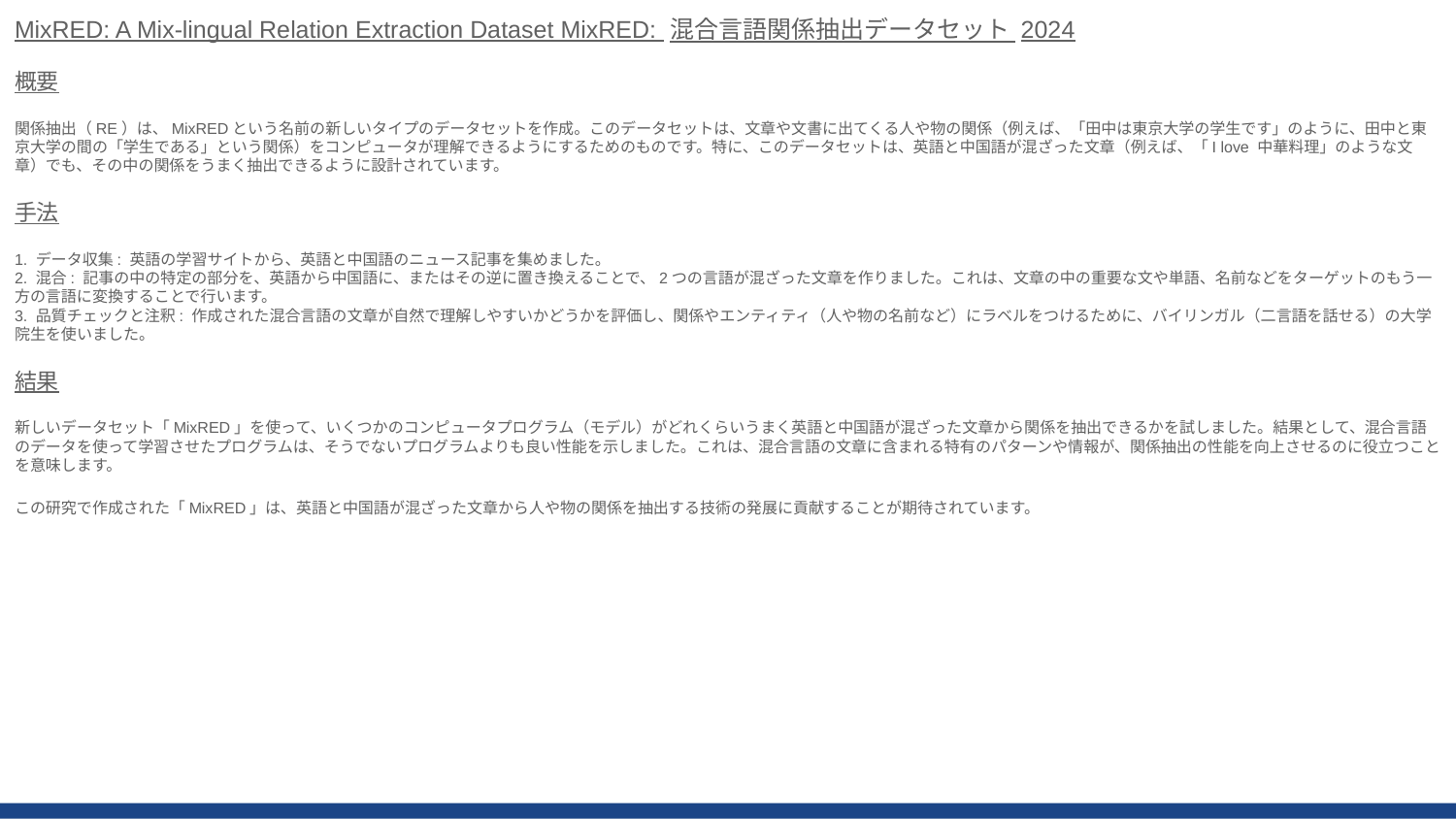

MixRED: A Mix-lingual Relation Extraction Dataset MixRED: 混合言語関係抽出データセット 2024
概要
関係抽出（RE）は、MixREDという名前の新しいタイプのデータセットを作成。このデータセットは、文章や文書に出てくる人や物の関係（例えば、「田中は東京大学の学生です」のように、田中と東京大学の間の「学生である」という関係）をコンピュータが理解できるようにするためのものです。特に、このデータセットは、英語と中国語が混ざった文章（例えば、「I love 中華料理」のような文章）でも、その中の関係をうまく抽出できるように設計されています。
手法
1. データ収集: 英語の学習サイトから、英語と中国語のニュース記事を集めました。
2. 混合: 記事の中の特定の部分を、英語から中国語に、またはその逆に置き換えることで、2つの言語が混ざった文章を作りました。これは、文章の中の重要な文や単語、名前などをターゲットのもう一方の言語に変換することで行います。
3. 品質チェックと注釈: 作成された混合言語の文章が自然で理解しやすいかどうかを評価し、関係やエンティティ（人や物の名前など）にラベルをつけるために、バイリンガル（二言語を話せる）の大学院生を使いました。
結果
新しいデータセット「MixRED」を使って、いくつかのコンピュータプログラム（モデル）がどれくらいうまく英語と中国語が混ざった文章から関係を抽出できるかを試しました。結果として、混合言語のデータを使って学習させたプログラムは、そうでないプログラムよりも良い性能を示しました。これは、混合言語の文章に含まれる特有のパターンや情報が、関係抽出の性能を向上させるのに役立つことを意味します。
この研究で作成された「MixRED」は、英語と中国語が混ざった文章から人や物の関係を抽出する技術の発展に貢献することが期待されています。